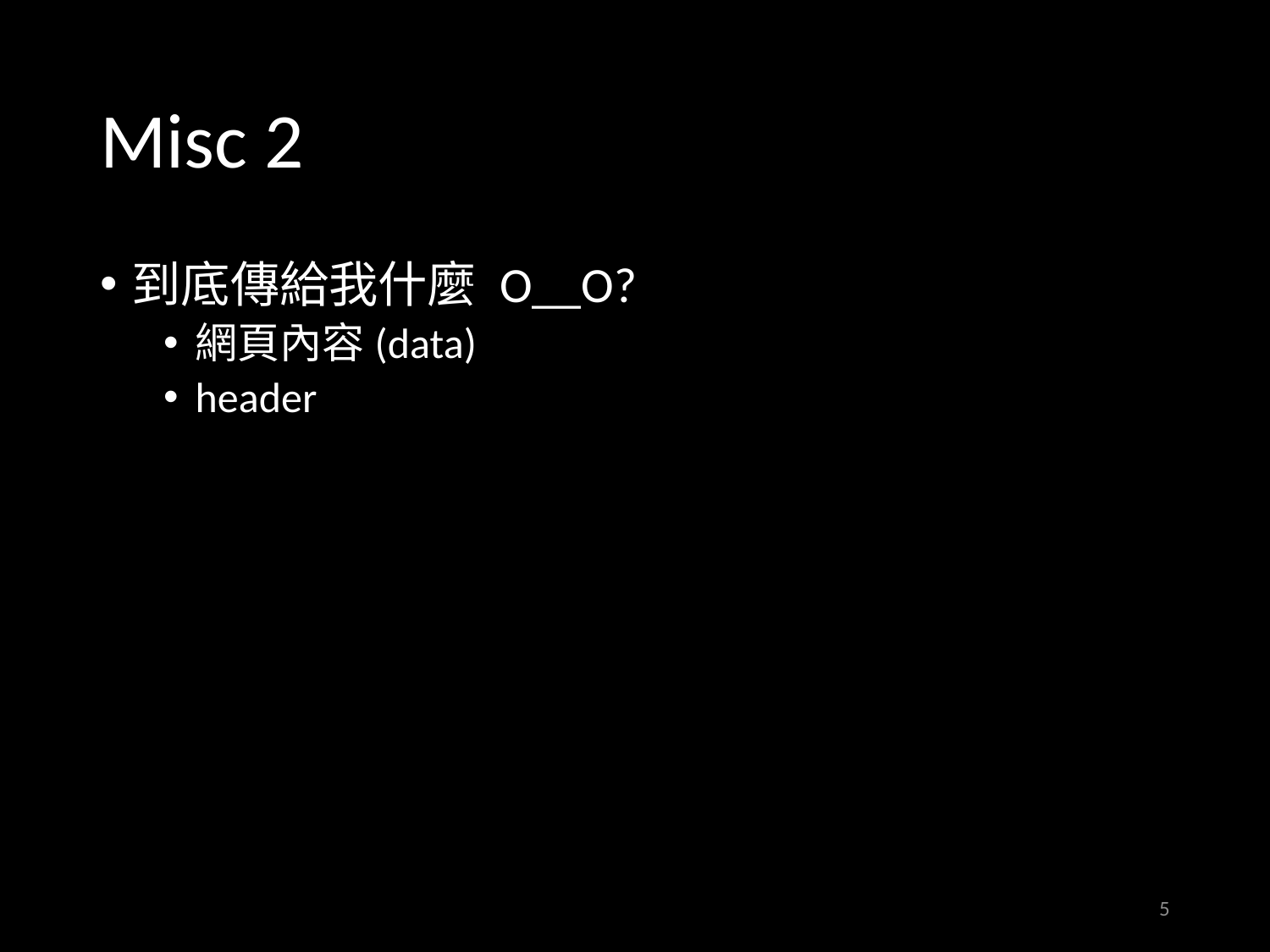

# Misc 2
到底傳給我什麼 O__O?
網頁內容(data)
header
5